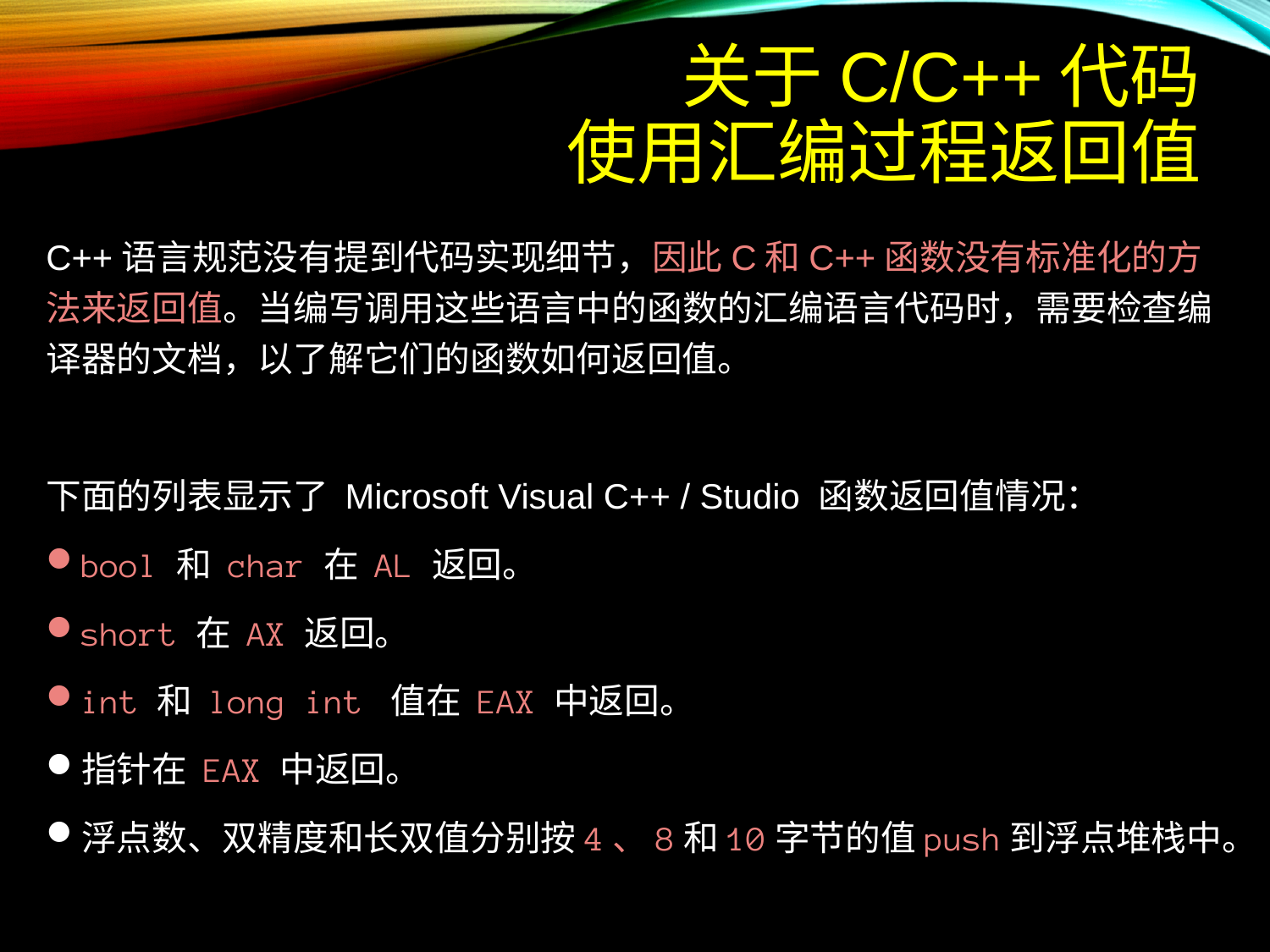

# 关于C/C++代码 使用汇编过程返回值
C++语言规范没有提到代码实现细节，因此C和C++函数没有标准化的方法来返回值。当编写调用这些语言中的函数的汇编语言代码时，需要检查编译器的文档，以了解它们的函数如何返回值。

下面的列表显示了 Microsoft Visual C++ / Studio 函数返回值情况：
bool 和 char 在 AL 返回。
short 在 AX 返回。
int 和 long int 值在 EAX 中返回。
指针在 EAX 中返回。
浮点数、双精度和长双值分别按4、8和10字节的值push到浮点堆栈中。